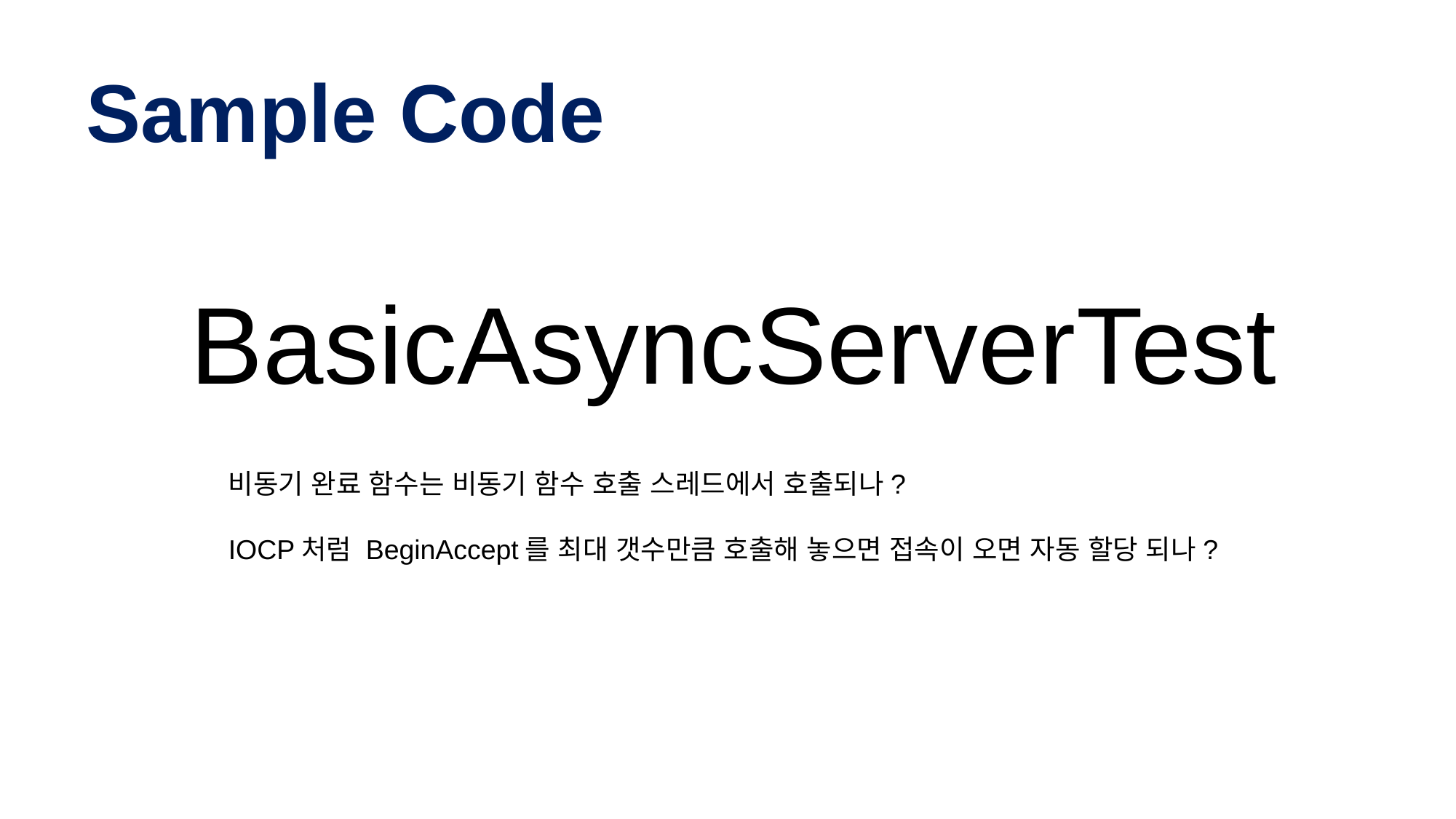

Sample Code
BasicAsyncServerTest
비동기 완료 함수는 비동기 함수 호출 스레드에서 호출되나?

IOCP처럼 BeginAccept를 최대 갯수만큼 호출해 놓으면 접속이 오면 자동 할당 되나?